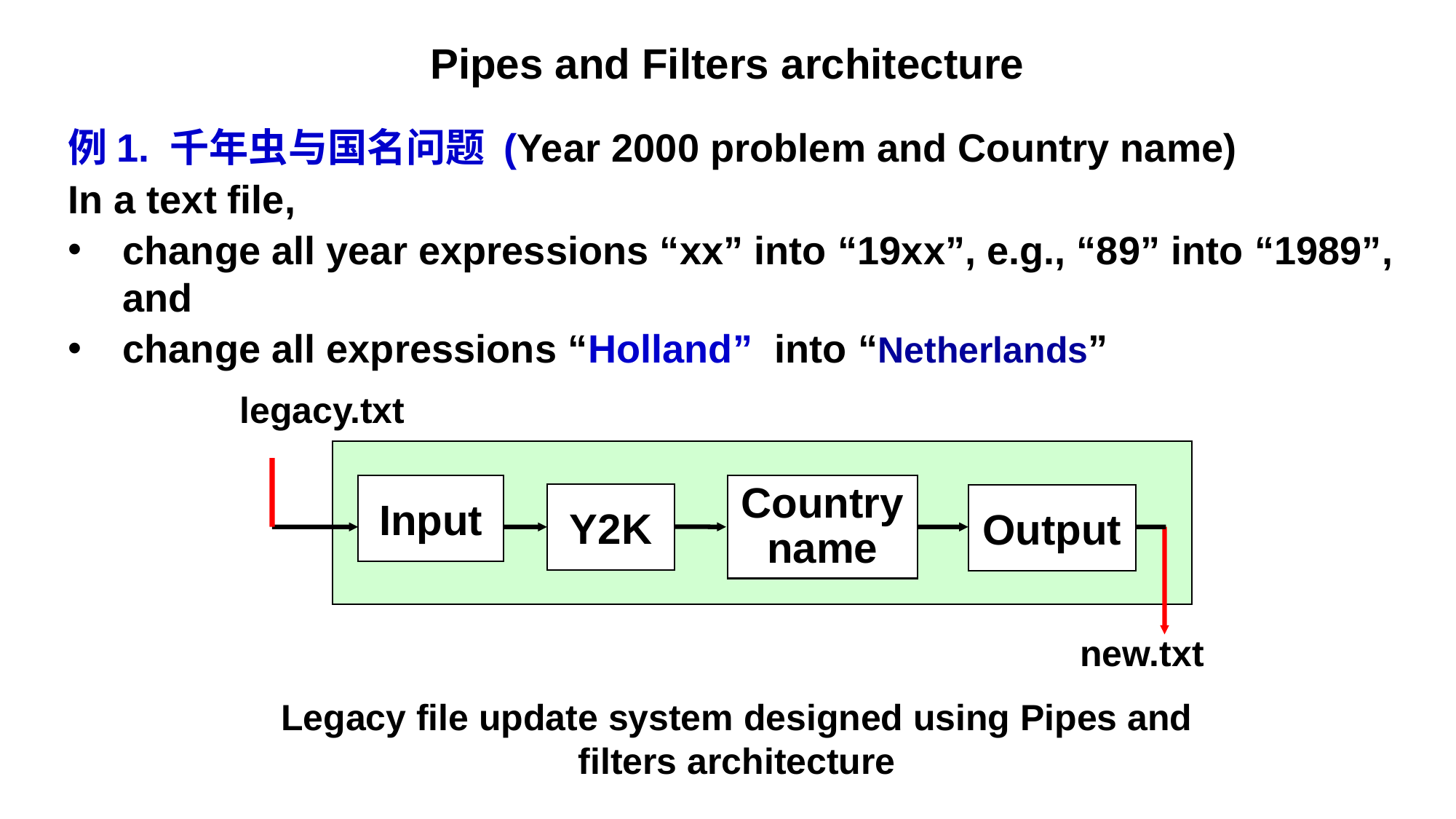

Pipes and Filters architecture
例1. 千年虫与国名问题 (Year 2000 problem and Country name)
In a text file,
change all year expressions “xx” into “19xx”, e.g., “89” into “1989”, and
change all expressions “Holland”  into “Netherlands”
legacy.txt

Input
Country
name
Y2K
Output

new.txt
Legacy file update system designed using Pipes and filters architecture